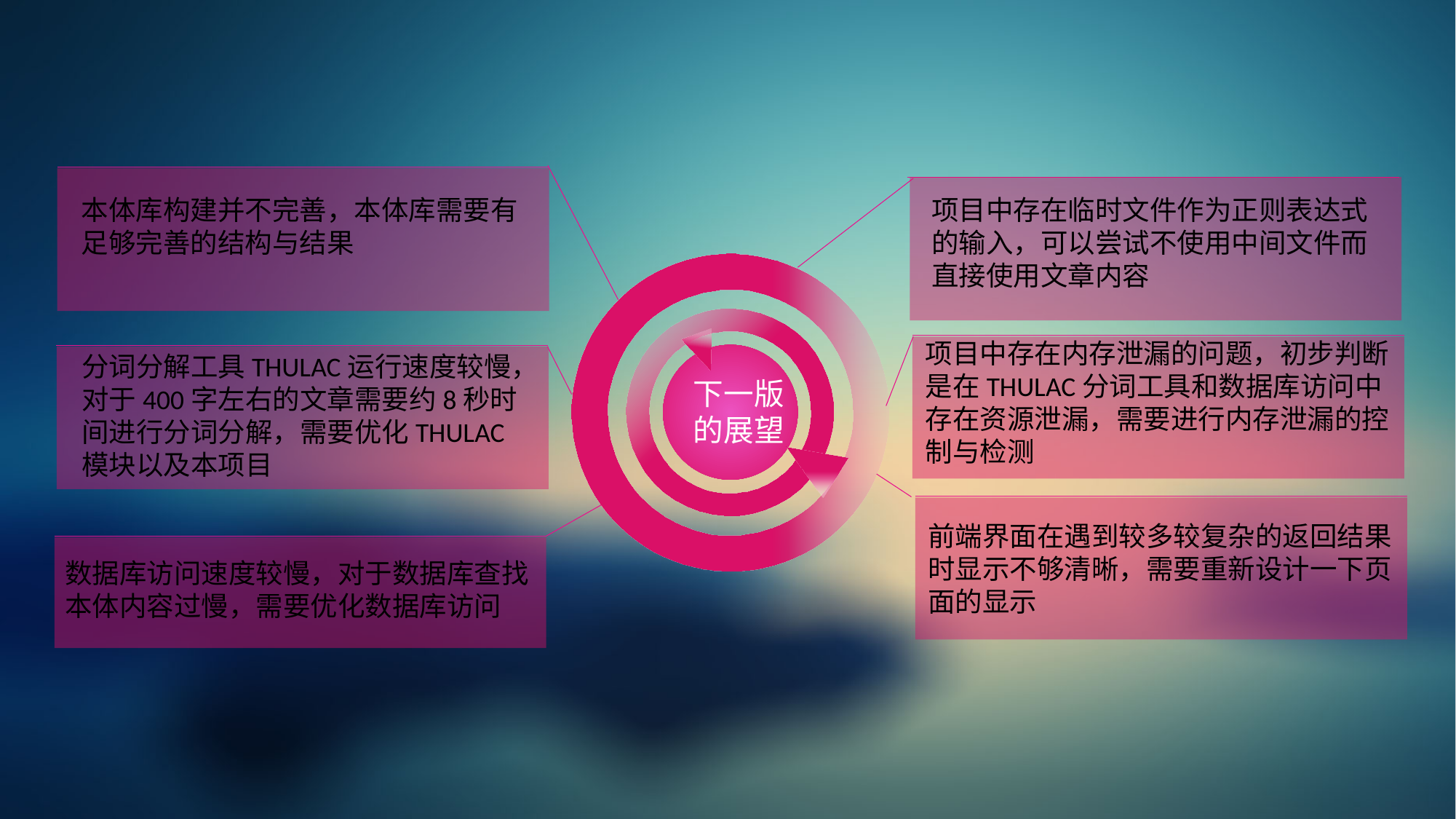

项目中存在临时文件作为正则表达式的输入，可以尝试不使用中间文件而直接使用文章内容
本体库构建并不完善，本体库需要有足够完善的结构与结果

项目中存在内存泄漏的问题，初步判断是在THULAC分词工具和数据库访问中存在资源泄漏，需要进行内存泄漏的控制与检测

分词分解工具THULAC运行速度较慢，对于400字左右的文章需要约8秒时间进行分词分解，需要优化THULAC模块以及本项目

  下一版
  的展望

前端界面在遇到较多较复杂的返回结果时显示不够清晰，需要重新设计一下页面的显示

数据库访问速度较慢，对于数据库查找本体内容过慢，需要优化数据库访问